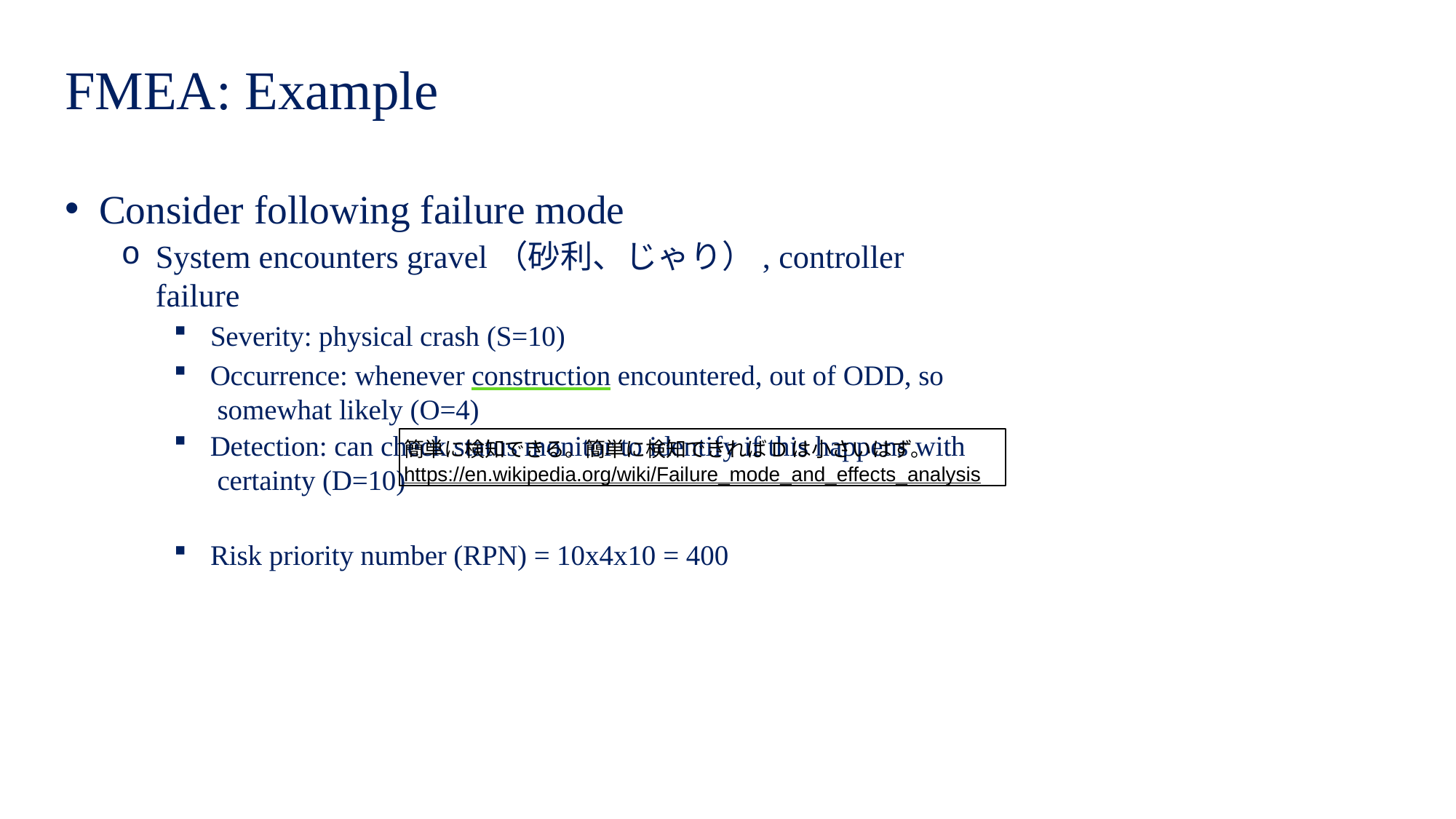

# FMEA: Example
Consider following failure mode
System encounters gravel（砂利、じゃり）, controller failure
Severity: physical crash (S=10)
Occurrence: whenever construction encountered, out of ODD, so  somewhat likely (O=4)
Detection: can check status monitor to identify if this happens with  certainty (D=10)

Risk priority number (RPN) = 10x4x10 = 400
簡単に検知できる。簡単に検知できればDは小さいはず。 https://en.wikipedia.org/wiki/Failure_mode_and_effects_analysis